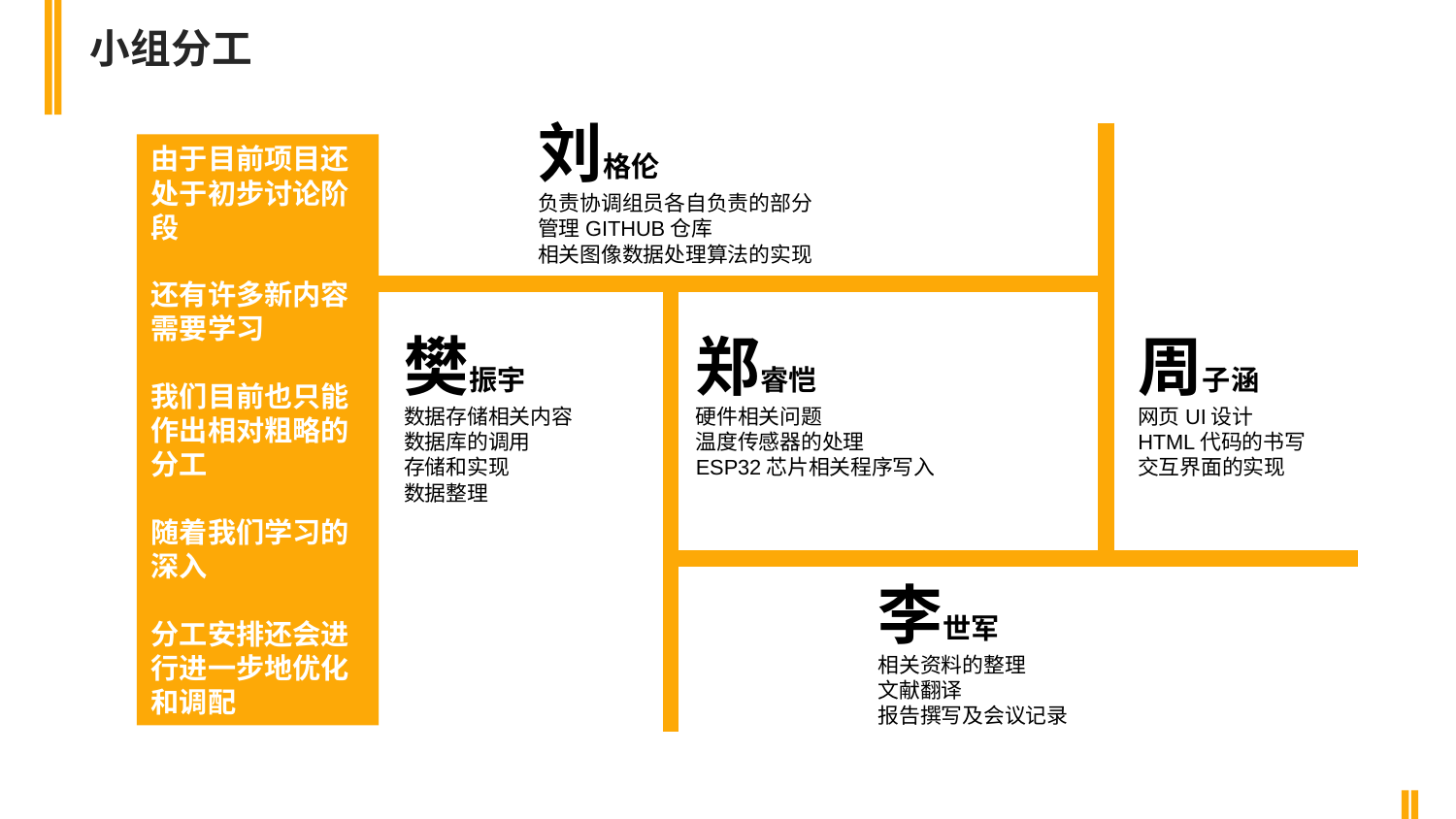

小组分工
刘格伦
负责协调组员各自负责的部分
管理GITHUB仓库
相关图像数据处理算法的实现
由于目前项目还处于初步讨论阶段

还有许多新内容需要学习

我们目前也只能作出相对粗略的分工

随着我们学习的深入

分工安排还会进行进一步地优化和调配
樊振宇
数据存储相关内容
数据库的调用
存储和实现
数据整理
郑睿恺
硬件相关问题
温度传感器的处理
ESP32芯片相关程序写入
周子涵
网页UI设计
HTML代码的书写
交互界面的实现
李世军
相关资料的整理
文献翻译
报告撰写及会议记录